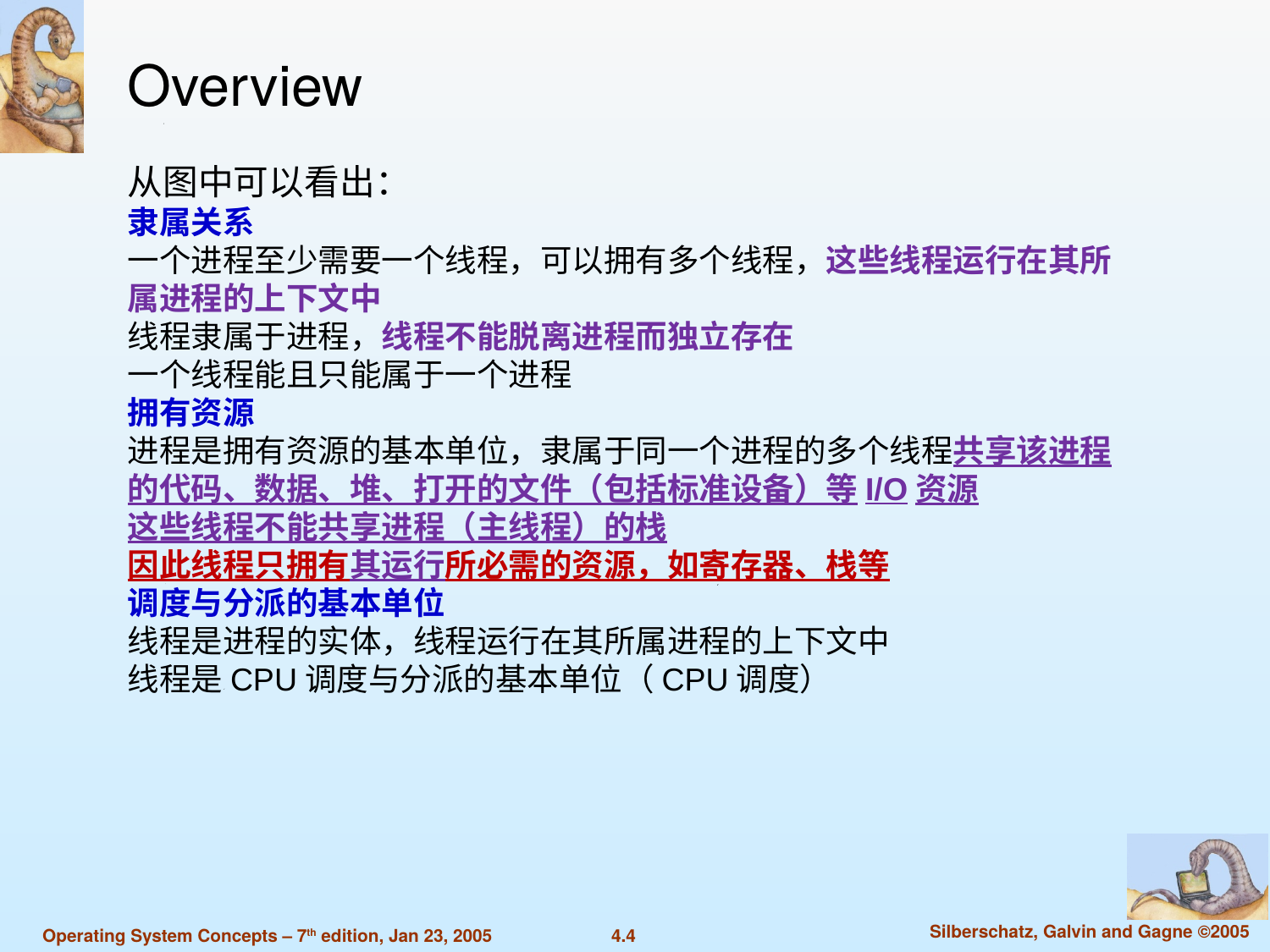

Overview
从图中可以看出：
隶属关系
一个进程至少需要一个线程，可以拥有多个线程，这些线程运行在其所属进程的上下文中
线程隶属于进程，线程不能脱离进程而独立存在
一个线程能且只能属于一个进程
拥有资源
进程是拥有资源的基本单位，隶属于同一个进程的多个线程共享该进程的代码、数据、堆、打开的文件（包括标准设备）等I/O资源
这些线程不能共享进程（主线程）的栈
因此线程只拥有其运行所必需的资源，如寄存器、栈等
调度与分派的基本单位
线程是进程的实体，线程运行在其所属进程的上下文中
线程是CPU调度与分派的基本单位（CPU调度）